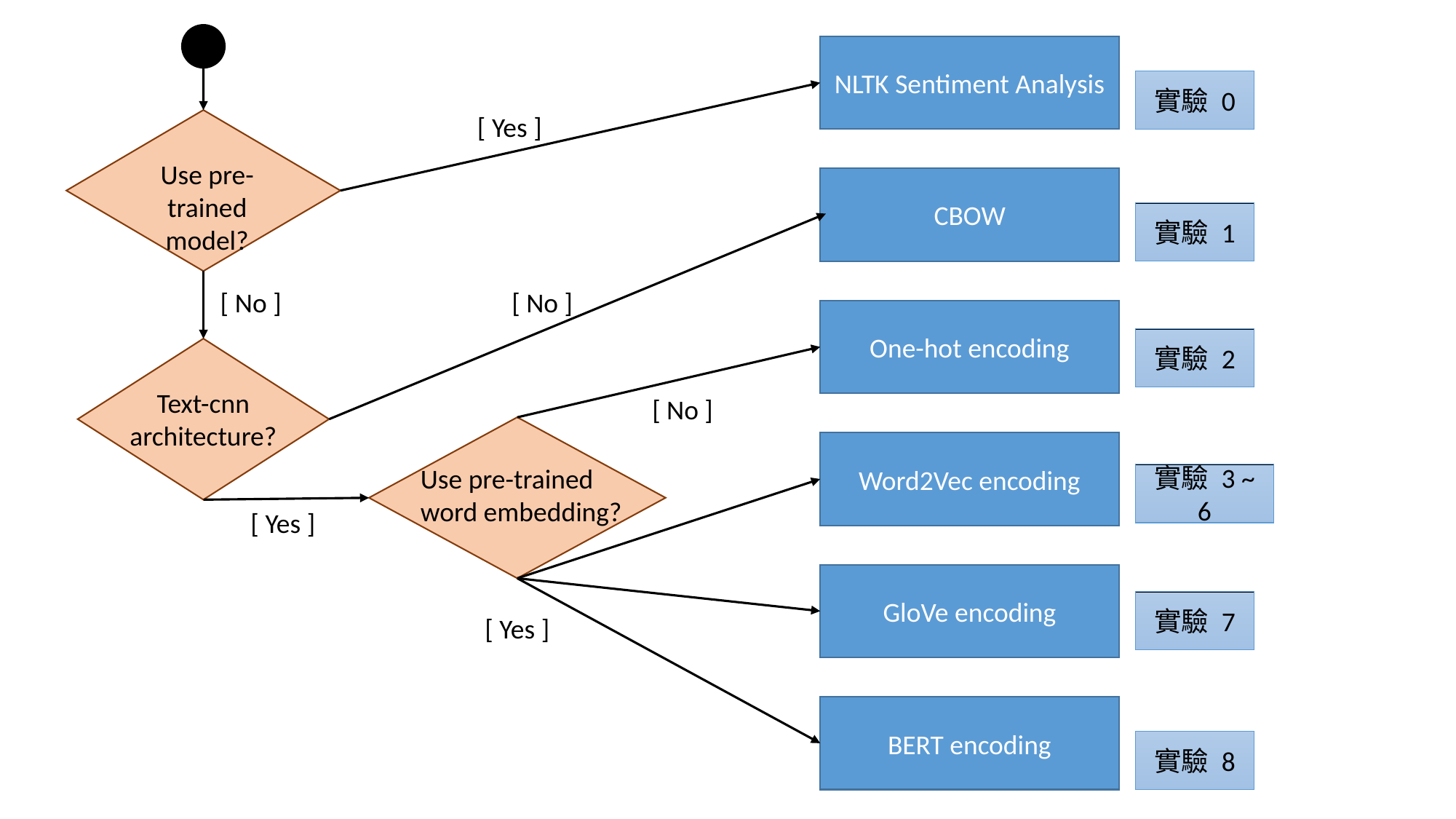

NLTK Sentiment Analysis
實驗 0
[ Yes ]

Use pre-trained model?
CBOW
實驗 1
[ No ]
[ No ]
One-hot encoding
實驗 2

Text-cnn architecture?
[ No ]

Use pre-trained word embedding?
Word2Vec encoding
實驗 3 ~ 6
[ Yes ]
GloVe encoding
實驗 7
[ Yes ]
BERT encoding
實驗 8